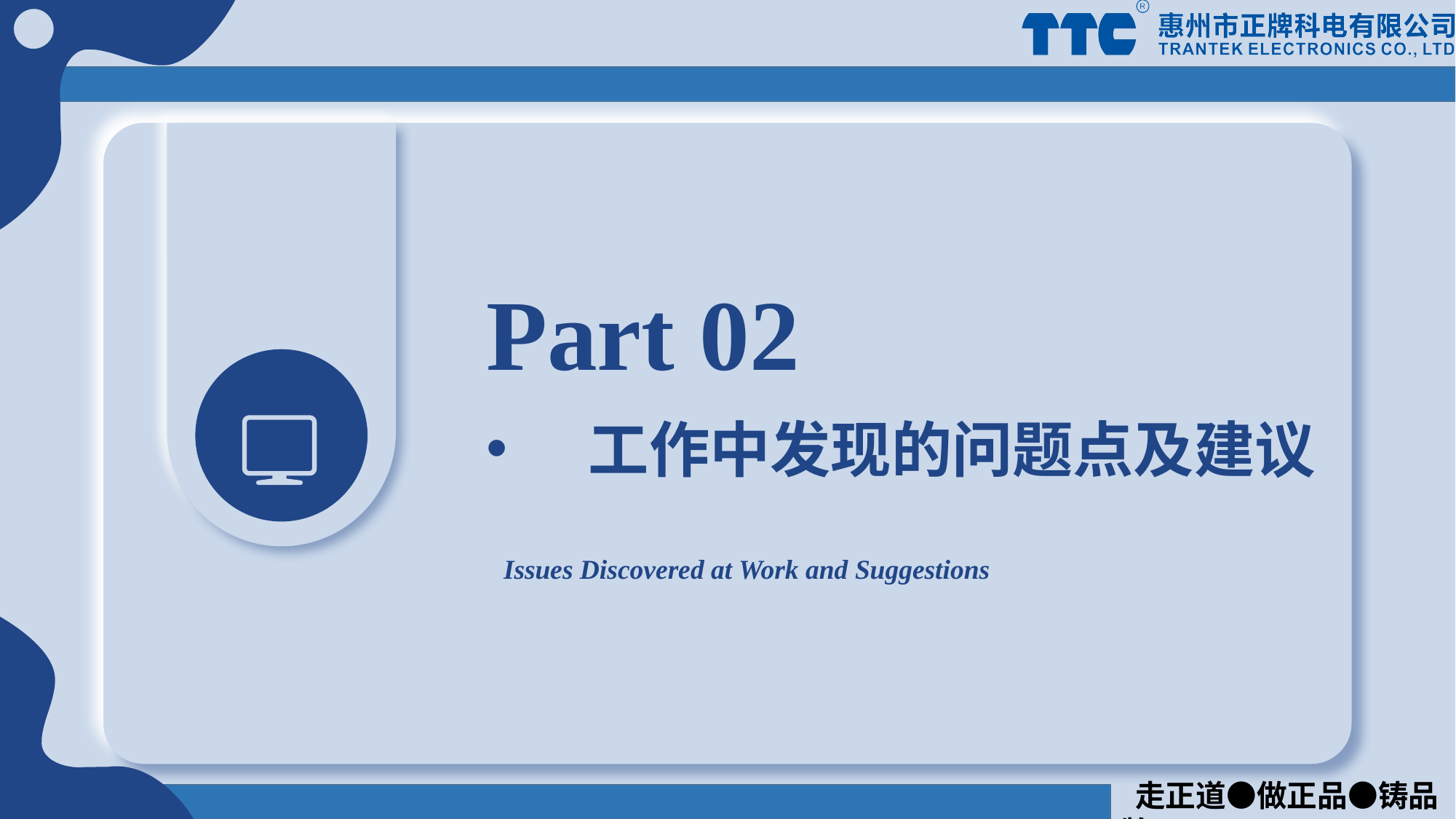

Part 02
工作中发现的问题点及建议

Issues Discovered at Work and Suggestions